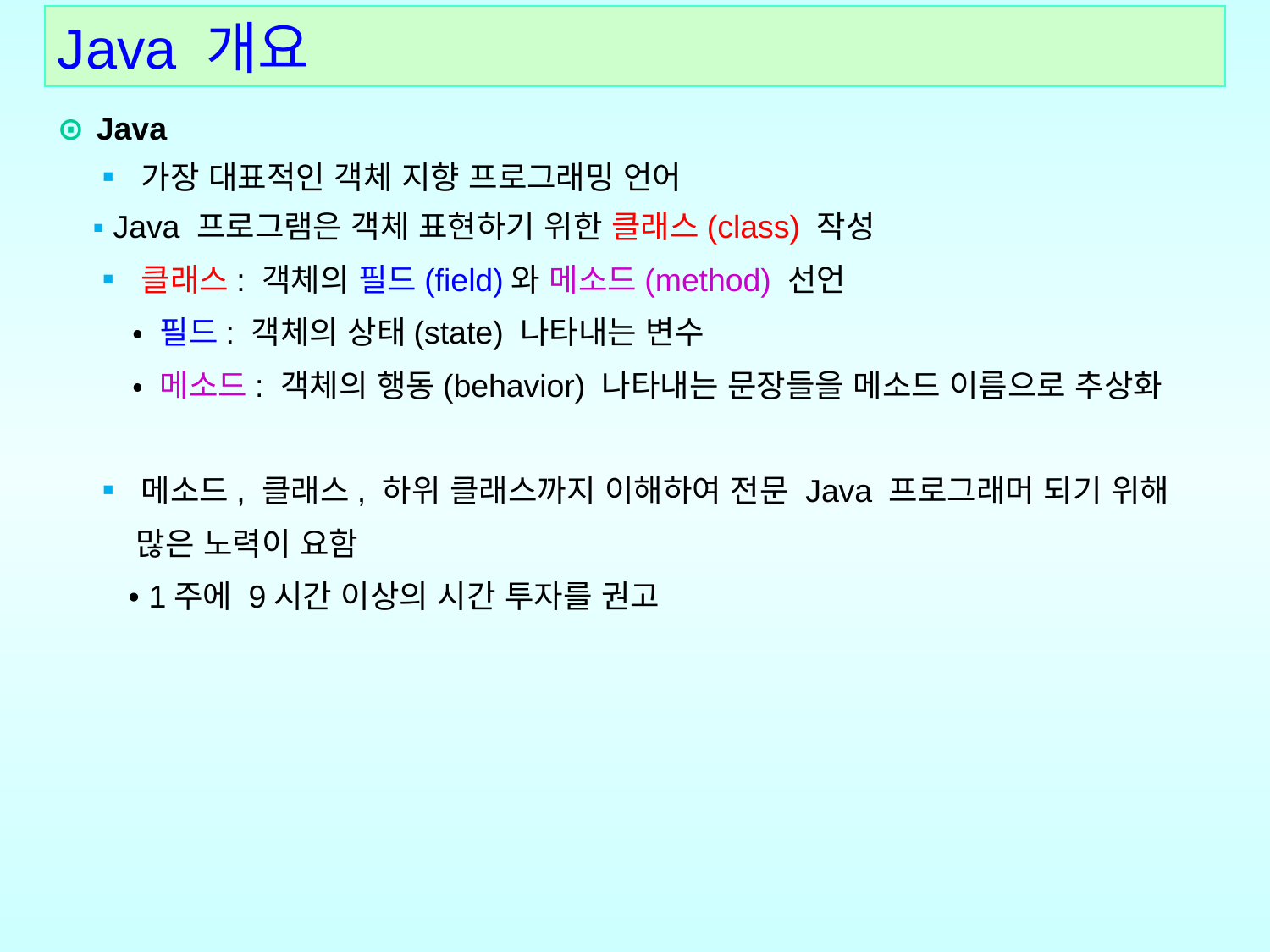

Java 개요
⊙ Java
    ▪ 가장 대표적인 객체 지향 프로그래밍 언어
    ▪ Java 프로그램은 객체 표현하기 위한 클래스(class) 작성
    ▪ 클래스: 객체의 필드(field)와 메소드(method) 선언
• 필드: 객체의 상태(state) 나타내는 변수
• 메소드: 객체의 행동(behavior) 나타내는 문장들을 메소드 이름으로 추상화

    ▪ 메소드, 클래스, 하위 클래스까지 이해하여 전문 Java 프로그래머 되기 위해
        많은 노력이 요함
        • 1주에 9시간 이상의 시간 투자를 권고